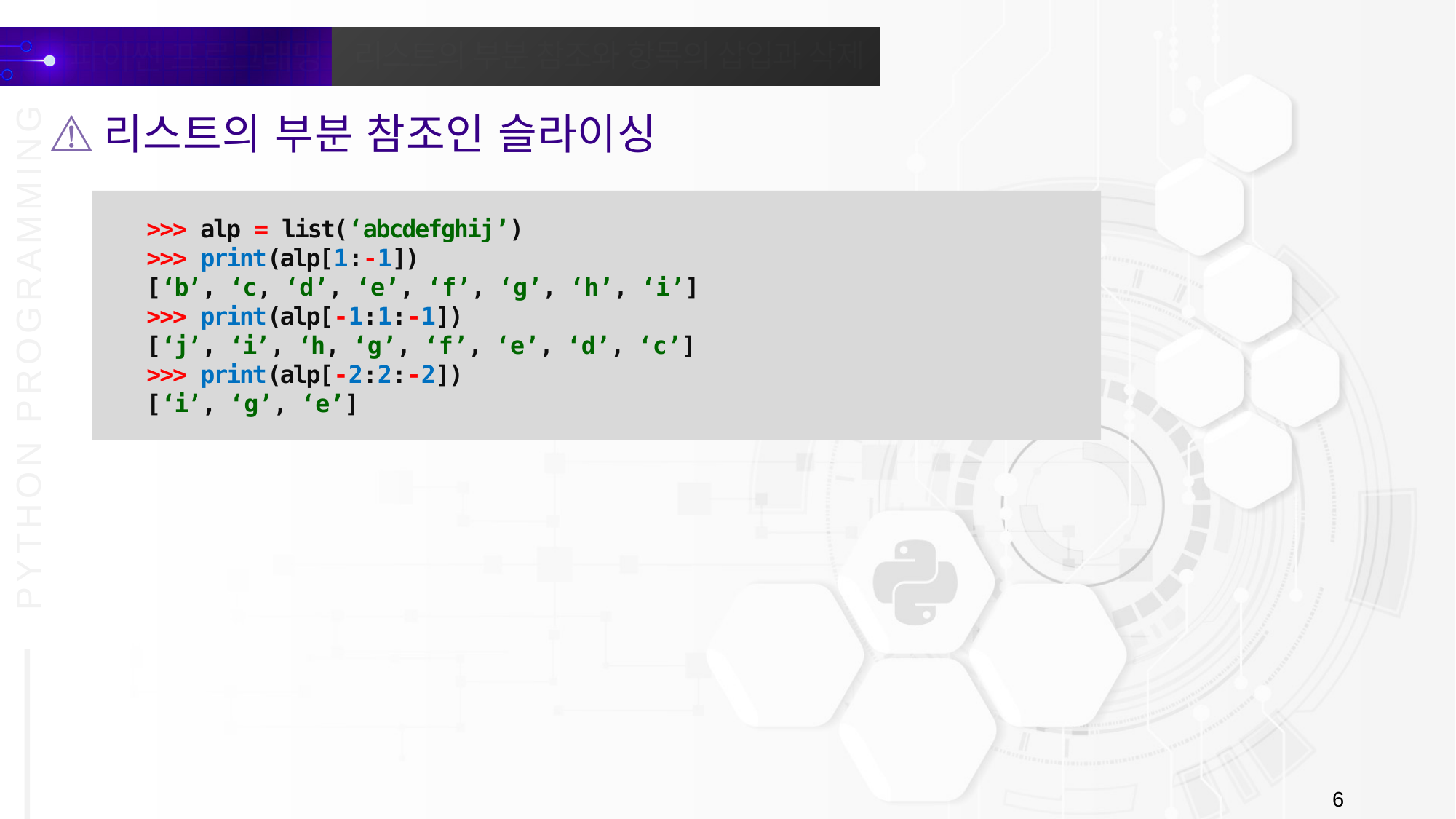

리스트의 부분 참조인 슬라이싱
>>> alp = list(‘abcdefghij’)
>>> print(alp[1:-1])
[‘b’, ‘c, ‘d’, ‘e’, ‘f’, ‘g’, ‘h’, ‘i’]
>>> print(alp[-1:1:-1])
[‘j’, ‘i’, ‘h, ‘g’, ‘f’, ‘e’, ‘d’, ‘c’]
>>> print(alp[-2:2:-2])
[‘i’, ‘g’, ‘e’]
6